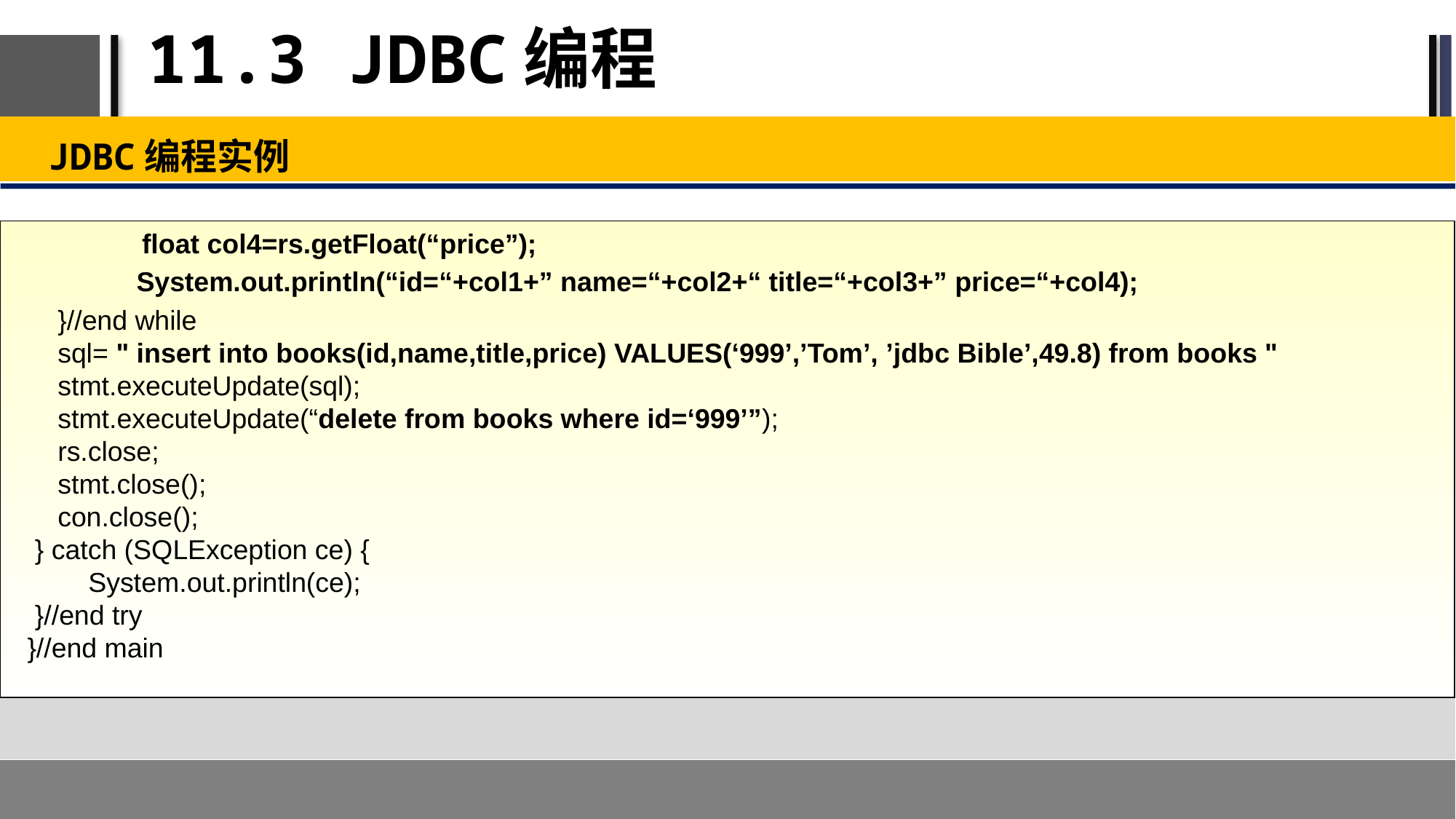

# 11.3 JDBC编程

JDBC编程实例

               float col4=rs.getFloat(“price”);
	System.out.println(“id=“+col1+” name=“+col2+“ title=“+col3+” price=“+col4);
    }//end while
    sql= " insert into books(id,name,title,price) VALUES(‘999’,’Tom’, ’jdbc Bible’,49.8) from books "
    stmt.executeUpdate(sql);
    stmt.executeUpdate(“delete from books where id=‘999’”);
    rs.close;
    stmt.close();
    con.close();
 } catch (SQLException ce) {
        System.out.println(ce);
 }//end try
}//end main